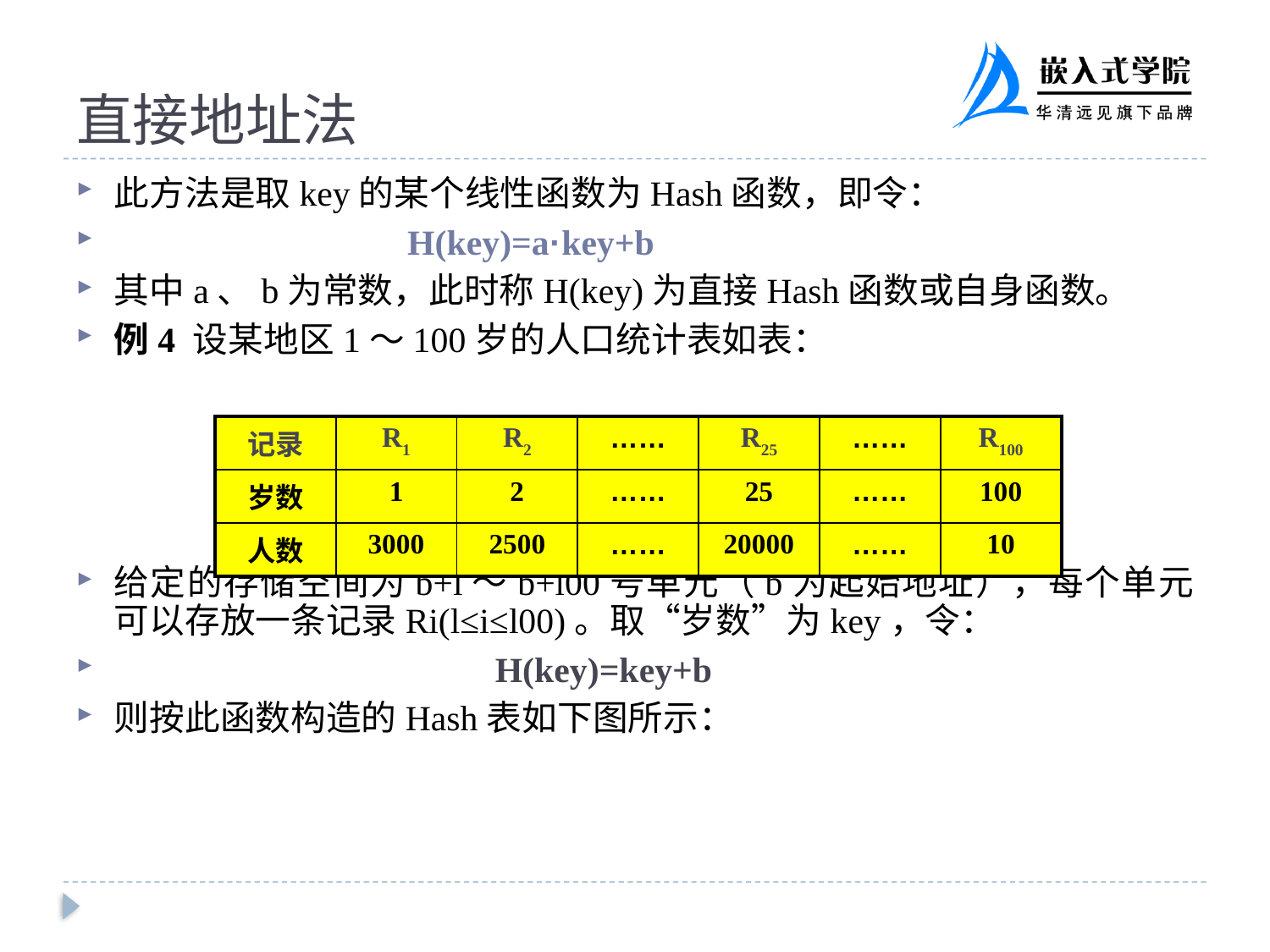

# 直接地址法
此方法是取key的某个线性函数为Hash函数，即令：
                                 H(key)=a·key+b
其中a、b为常数，此时称H(key)为直接Hash函数或自身函数。
例4 设某地区1～100岁的人口统计表如表：

给定的存储空间为b+l～b+l00号单元（b为起始地址），每个单元可以存放一条记录Ri(l≤i≤l00)。取“岁数”为key，令：
                                	H(key)=key+b
则按此函数构造的Hash表如下图所示：

| 记录 | R1 | R2 | …… | R25 | …… | R100 |
| --- | --- | --- | --- | --- | --- | --- |
| 岁数 | 1 | 2 | …… | 25 | …… | 100 |
| 人数 | 3000 | 2500 | …… | 20000 | …… | 10 |
165